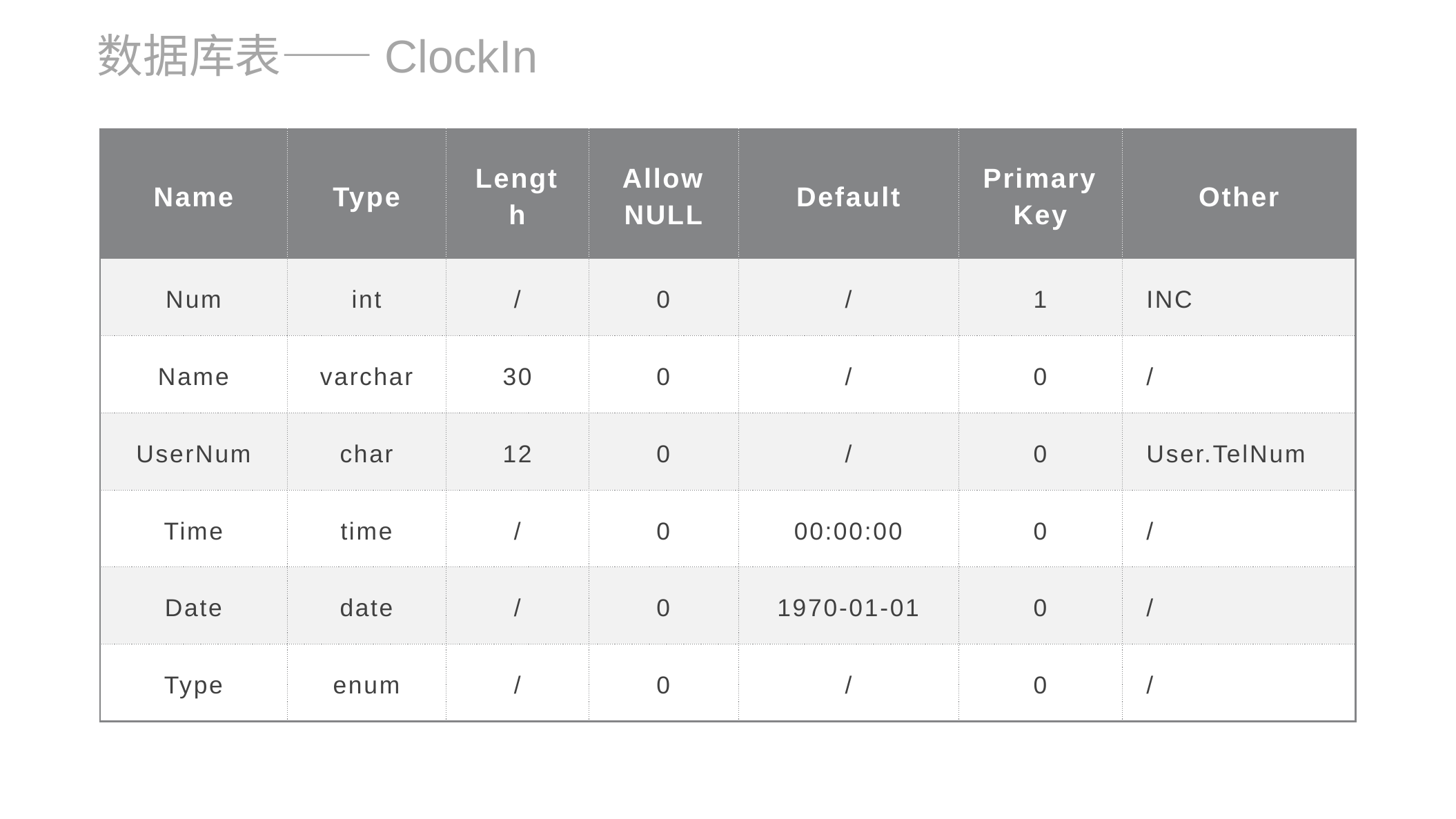

数据库表——ClockIn
| Name | Type | Length | Allow NULL | Default | Primary Key | Other |
| --- | --- | --- | --- | --- | --- | --- |
| Num | int | / | 0 | / | 1 | INC |
| Name | varchar | 30 | 0 | / | 0 | / |
| UserNum | char | 12 | 0 | / | 0 | User.TelNum |
| Time | time | / | 0 | 00:00:00 | 0 | / |
| Date | date | / | 0 | 1970-01-01 | 0 | / |
| Type | enum | / | 0 | / | 0 | / |